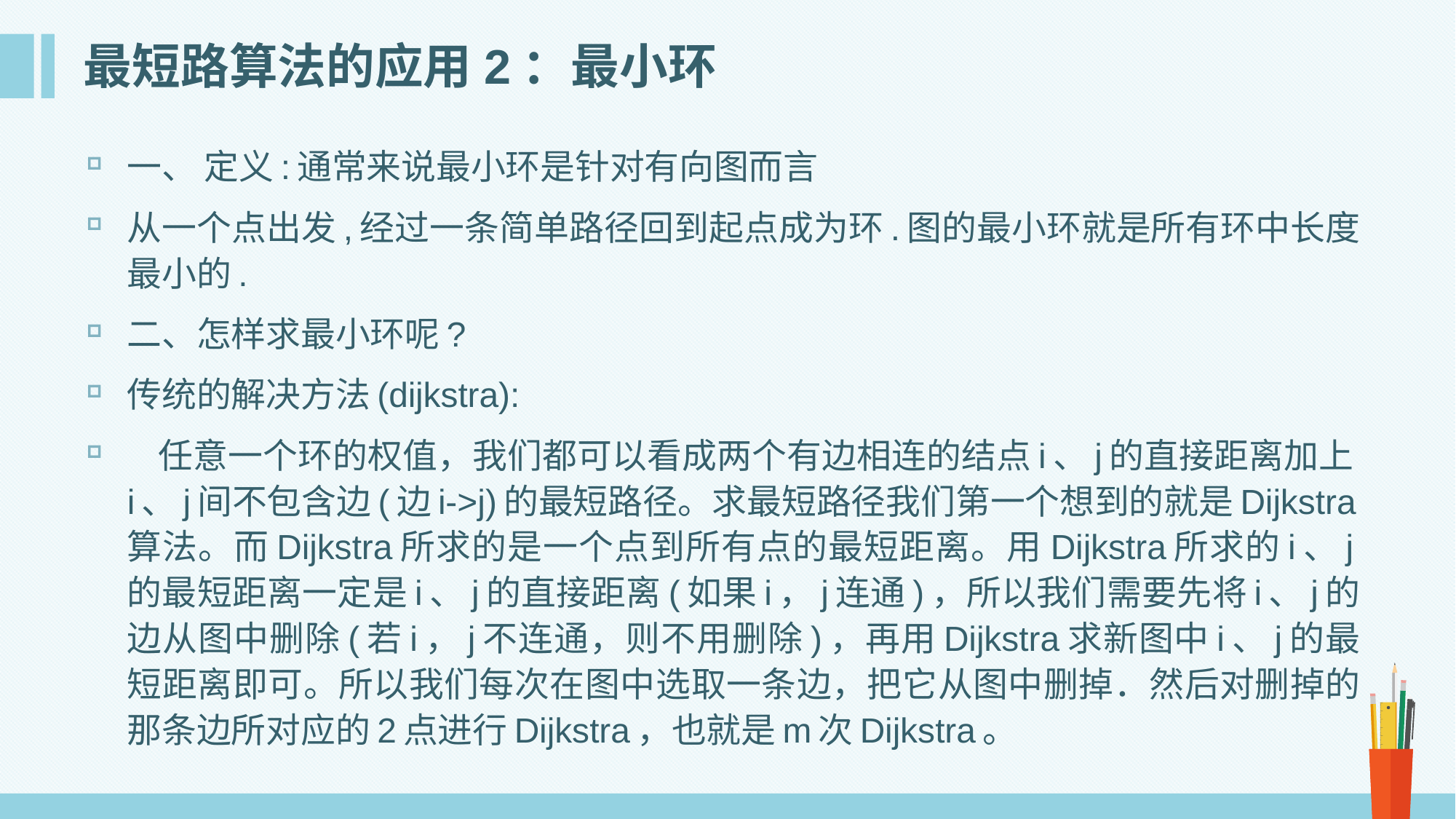

# 最短路算法的应用2：最小环
一、 定义:通常来说最小环是针对有向图而言
从一个点出发,经过一条简单路径回到起点成为环.图的最小环就是所有环中长度最小的.
二、怎样求最小环呢?
传统的解决方法(dijkstra):
   任意一个环的权值，我们都可以看成两个有边相连的结点i、j的直接距离加上i、j间不包含边(边i->j)的最短路径。求最短路径我们第一个想到的就是Dijkstra算法。而Dijkstra所求的是一个点到所有点的最短距离。用Dijkstra所求的i、j的最短距离一定是i、j的直接距离(如果i，j连通)，所以我们需要先将i、j的边从图中删除(若i，j不连通，则不用删除)，再用Dijkstra求新图中i、j的最短距离即可。所以我们每次在图中选取一条边，把它从图中删掉．然后对删掉的那条边所对应的2点进行Dijkstra，也就是m次Dijkstra。